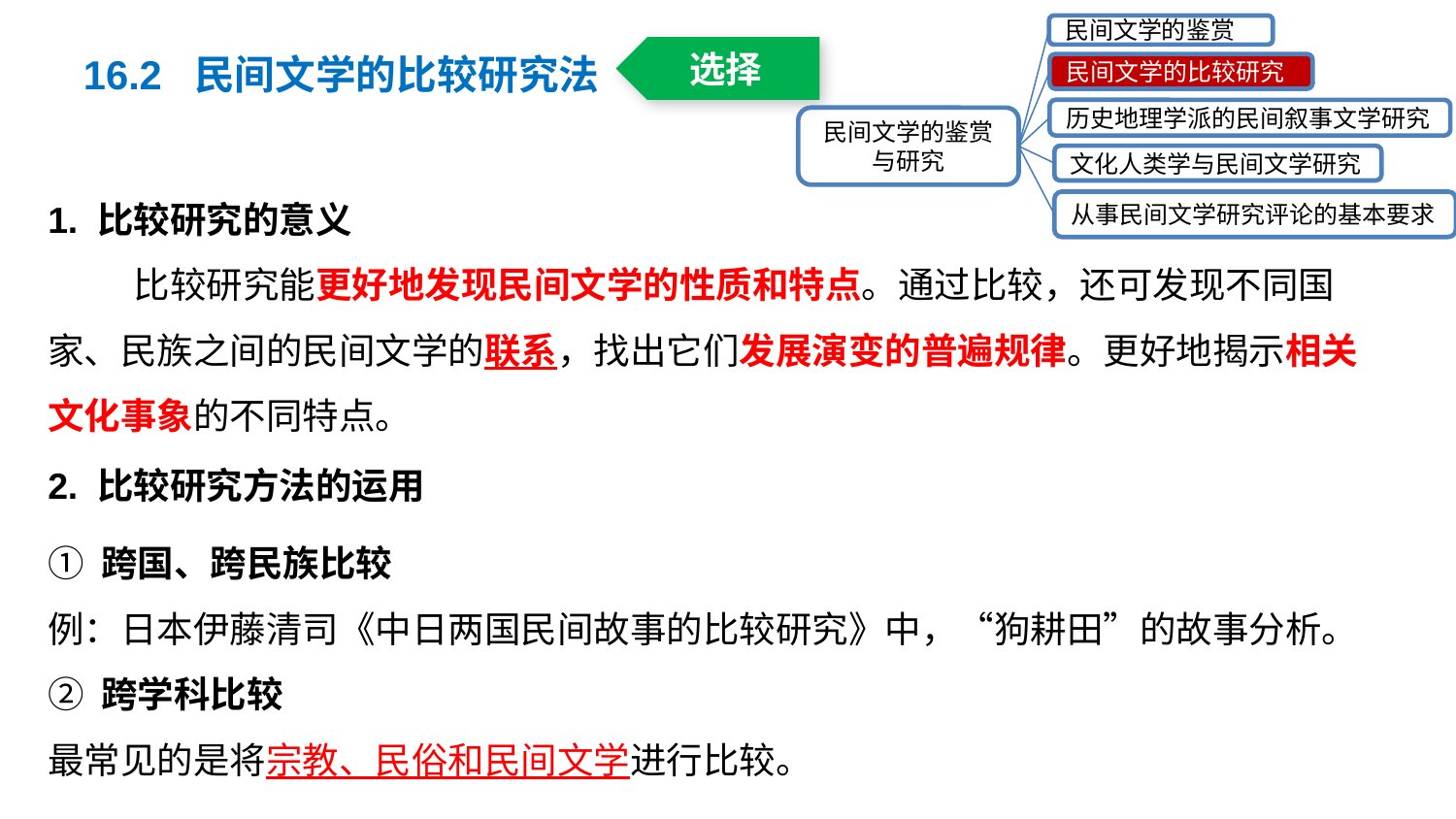

民间文学的鉴赏
民间文学的比较研究
历史地理学派的民间叙事文学研究
民间文学的鉴赏
与研究
文化人类学与民间文学研究
从事民间文学研究评论的基本要求
16.2  民间文学的比较研究法
选择
1. 比较研究的意义
比较研究能更好地发现民间文学的性质和特点。通过比较，还可发现不同国家、民族之间的民间文学的联系，找出它们发展演变的普遍规律。更好地揭示相关文化事象的不同特点。
2. 比较研究方法的运用
① 跨国、跨民族比较
例：日本伊藤清司《中日两国民间故事的比较研究》中，“狗耕田”的故事分析。
② 跨学科比较
最常见的是将宗教、民俗和民间文学进行比较。